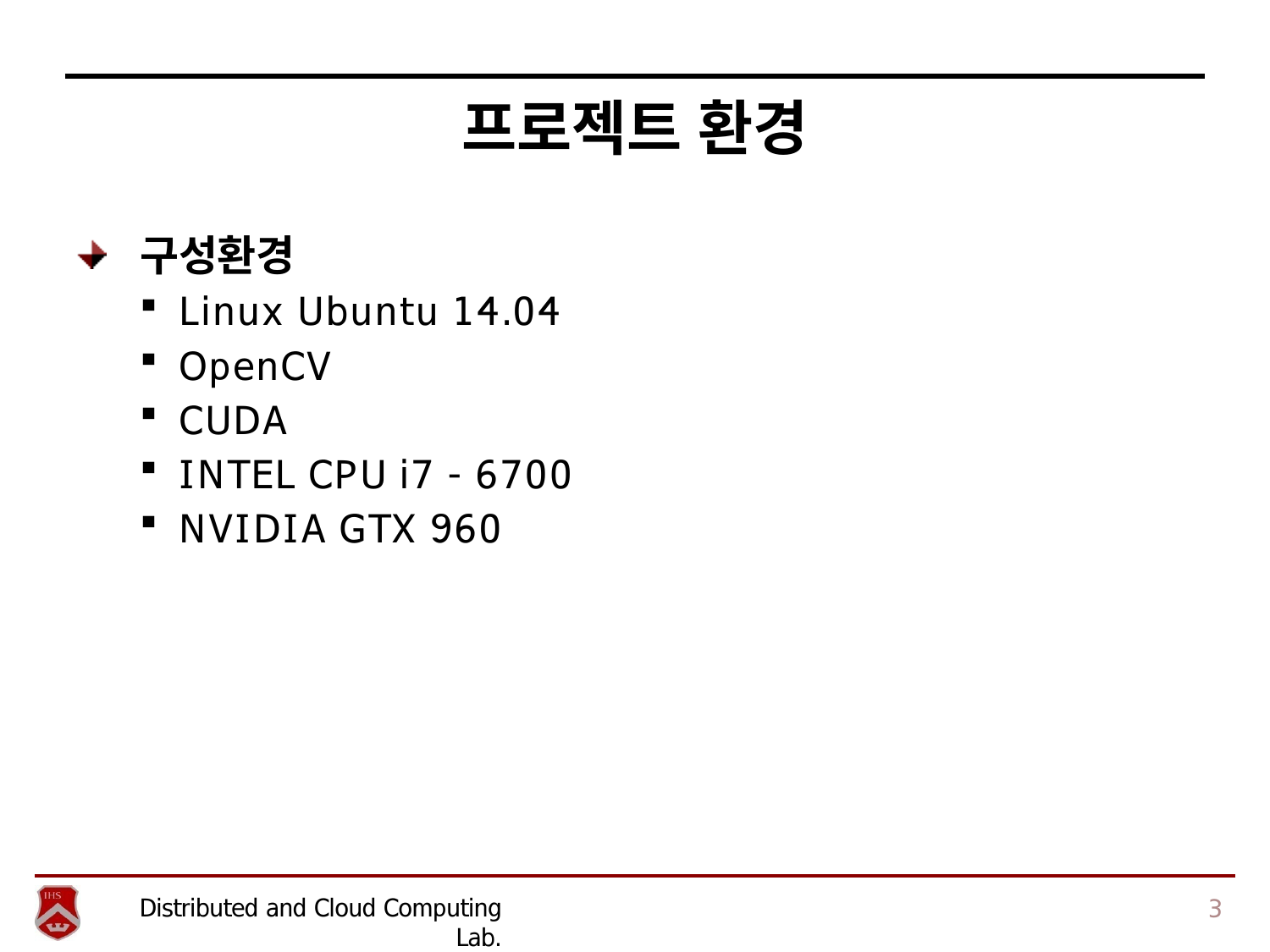

# 프로젝트 환경
구성환경
Linux Ubuntu 14.04
OpenCV
CUDA
INTEL CPU i7 - 6700
NVIDIA GTX 960

3